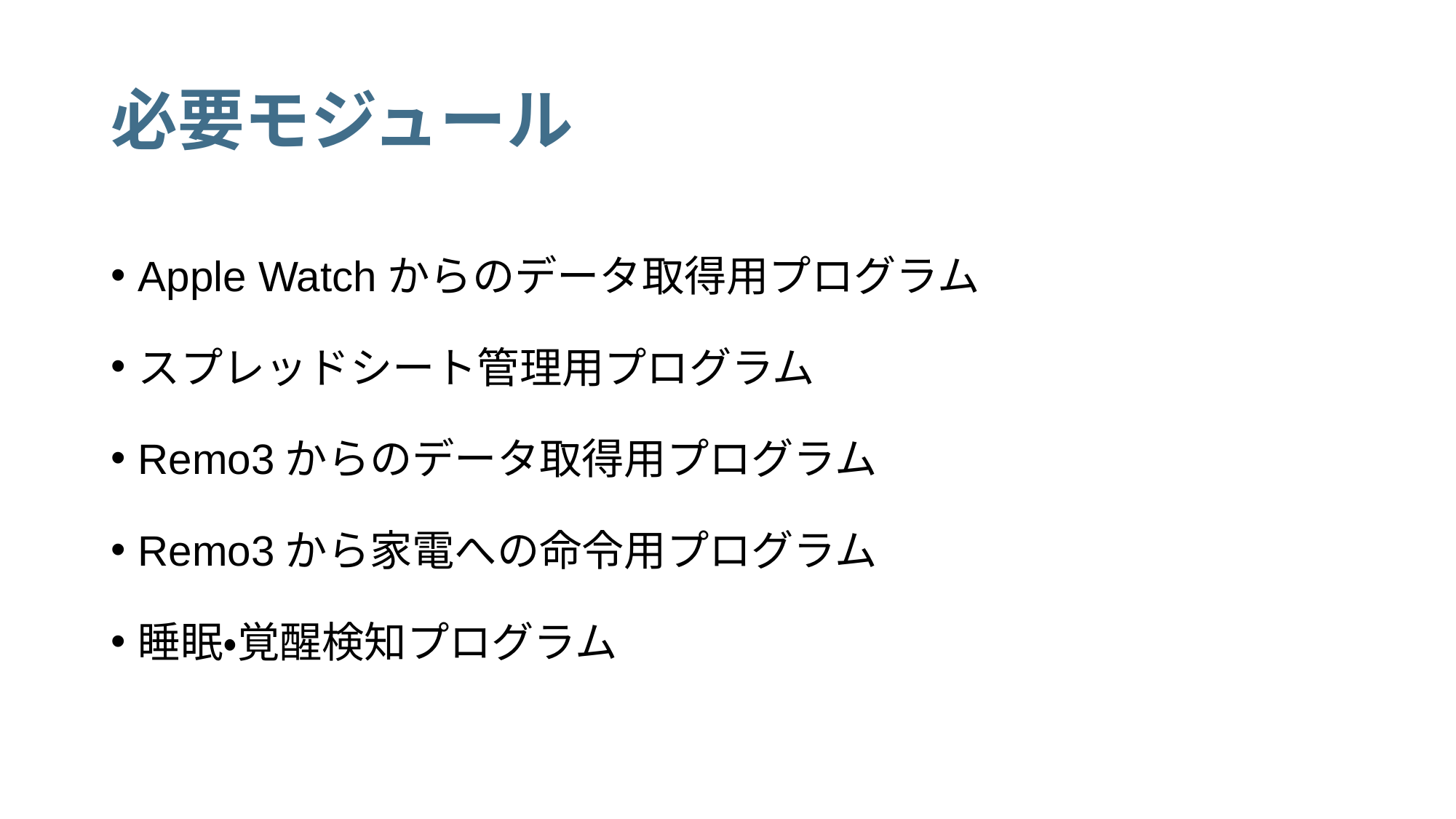

# 必要モジュール
Apple Watchからのデータ取得用プログラム
スプレッドシート管理用プログラム
Remo3からのデータ取得用プログラム
Remo3から家電への命令用プログラム
睡眠・覚醒検知プログラム